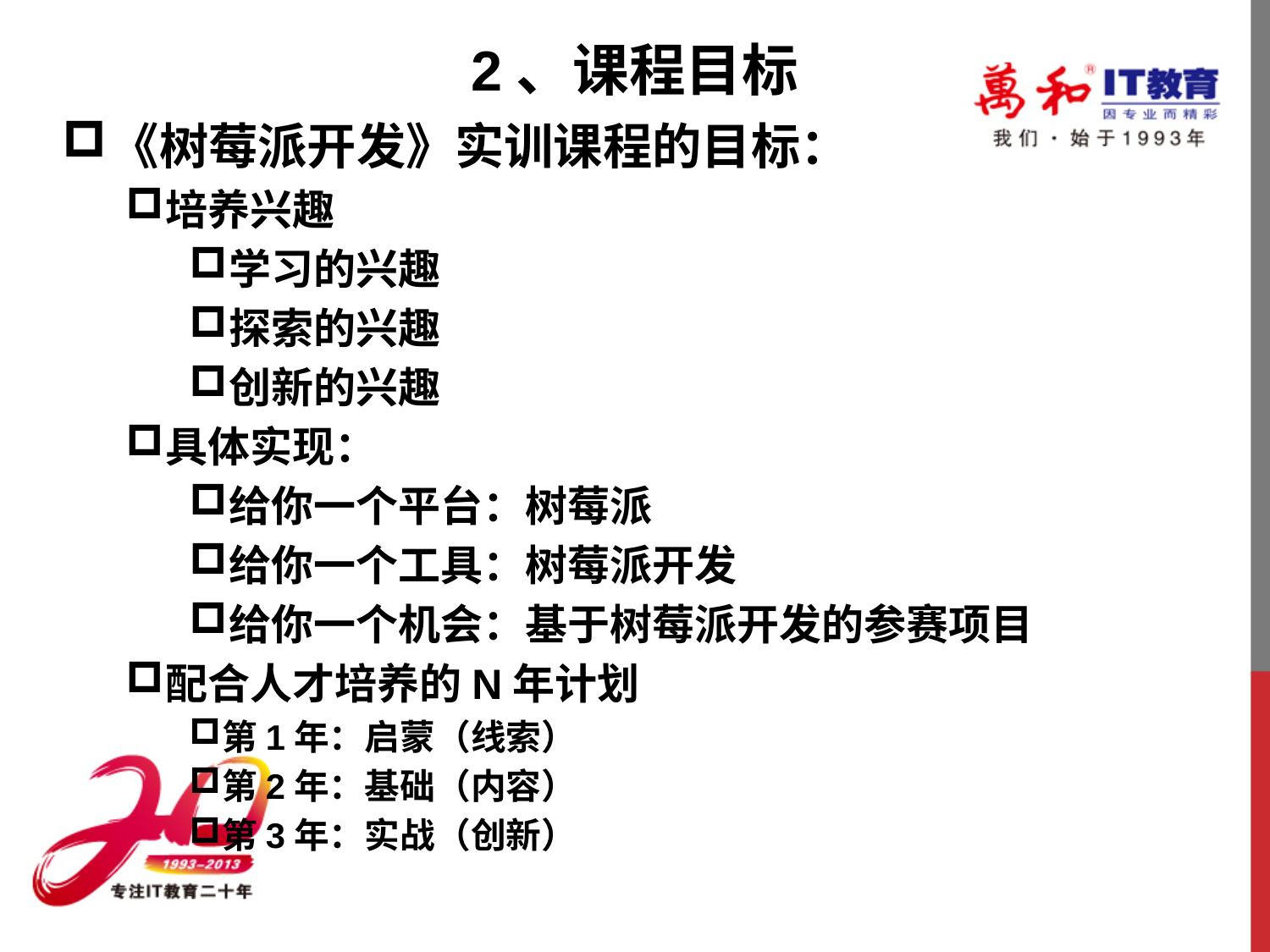

# 2、课程目标
《树莓派开发》实训课程的目标：
培养兴趣
学习的兴趣
探索的兴趣
创新的兴趣
具体实现：
给你一个平台：树莓派
给你一个工具：树莓派开发
给你一个机会：基于树莓派开发的参赛项目
配合人才培养的N年计划
第1年：启蒙（线索）
第2年：基础（内容）
第3年：实战（创新）